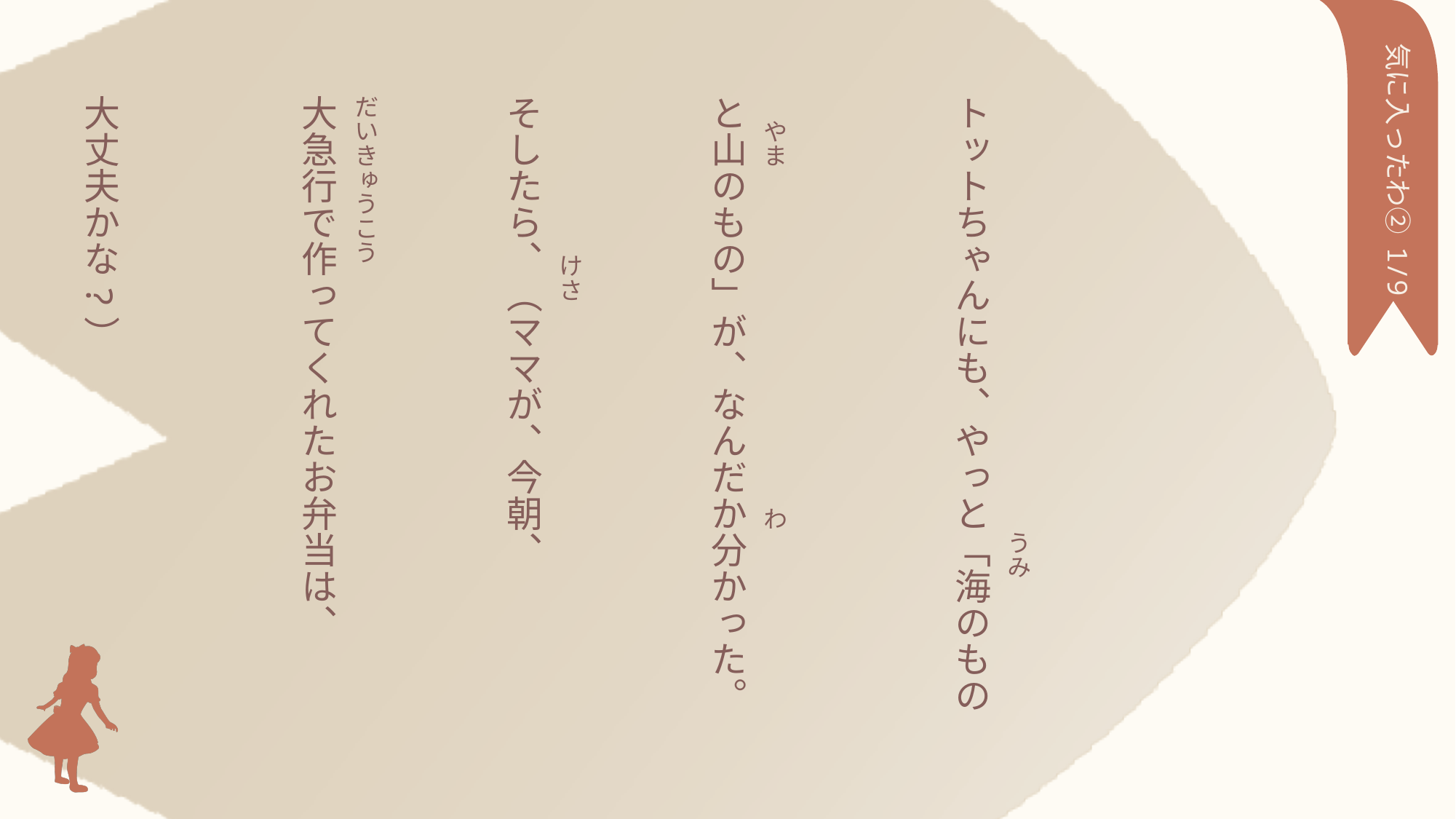

気に入ったわ② 1/9
　　　　　　　　　　　　　　　　　　うみ
トットちゃんにも、やっと「海のもの

　やま　　　　　　　　　　　　　　わ
と山のもの」が、なんだか分かった。

                            けさ
そしたら、（ママが、今朝、

だいきゅうこう
大急行で作ってくれたお弁当は、

大丈夫かな?）